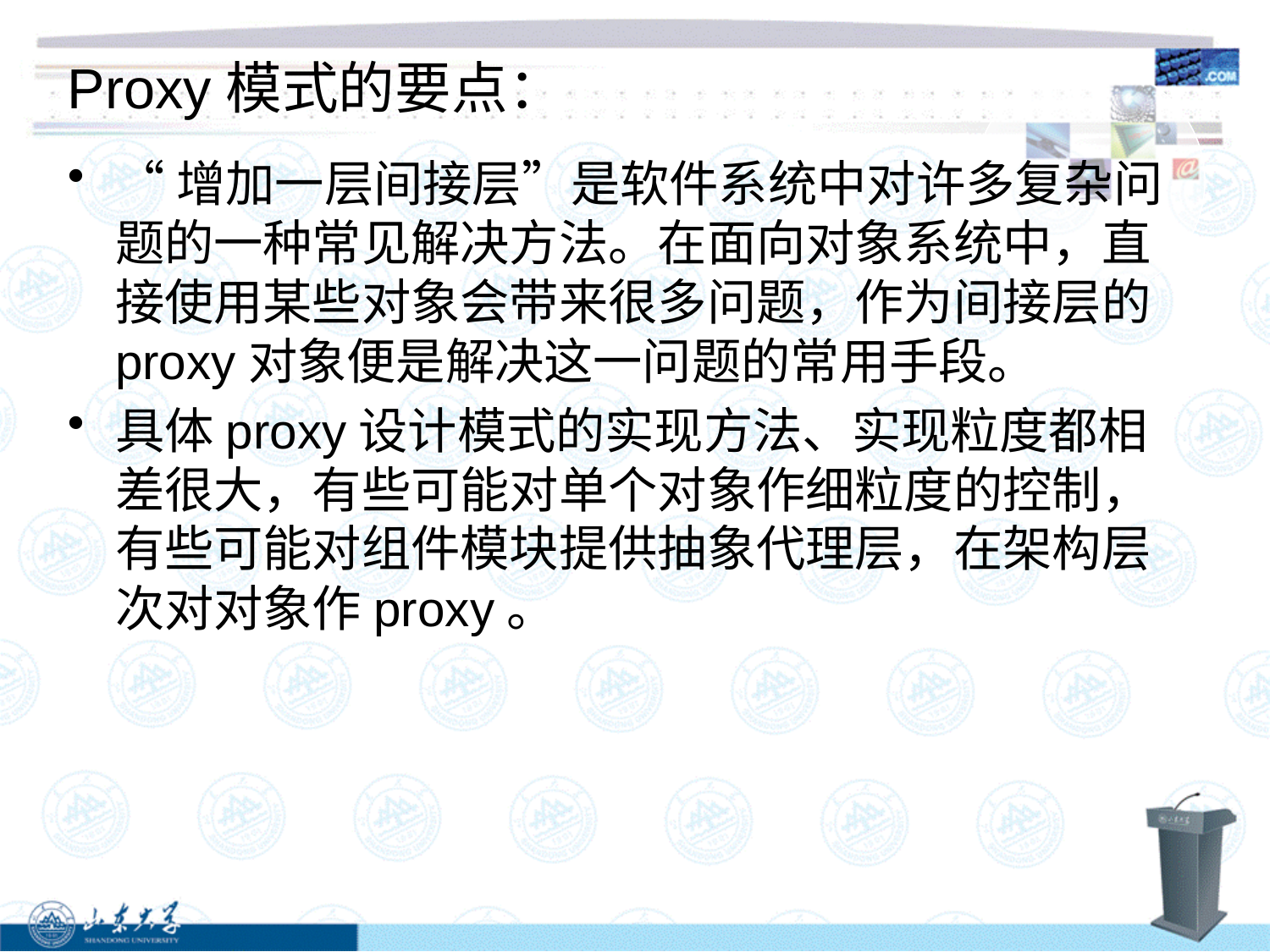

# Proxy模式的要点：
“增加一层间接层”是软件系统中对许多复杂问题的一种常见解决方法。在面向对象系统中，直接使用某些对象会带来很多问题，作为间接层的proxy对象便是解决这一问题的常用手段。
具体proxy设计模式的实现方法、实现粒度都相差很大，有些可能对单个对象作细粒度的控制，有些可能对组件模块提供抽象代理层，在架构层次对对象作proxy。